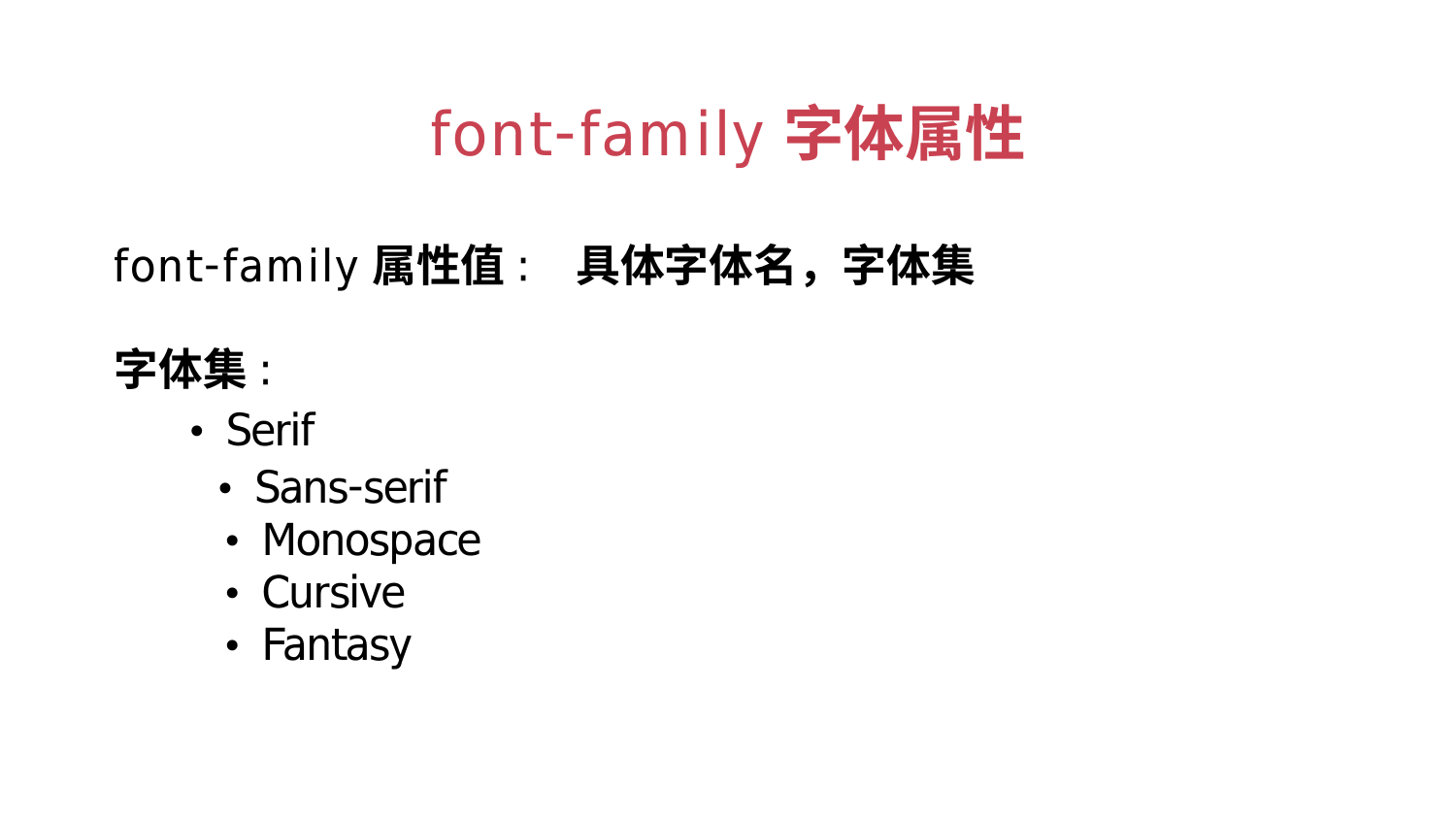

font-family字体属性
font-family属性值:   具体字体名，字体集

字体集:
	•  Serif
•  Sans-serif
•  Monospace
•  Cursive
•  Fantasy